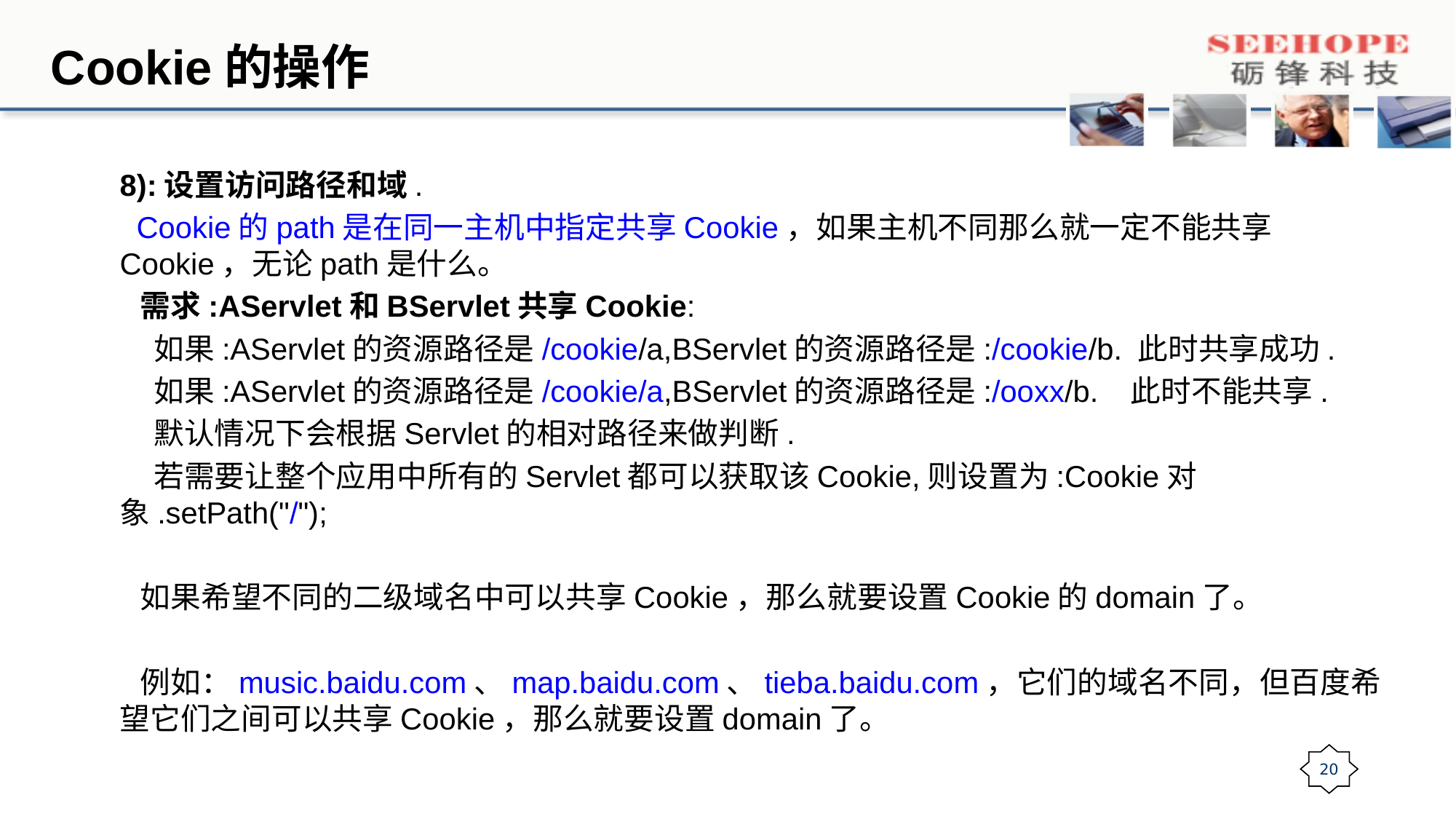

# Cookie的操作
8):设置访问路径和域.
  Cookie的path是在同一主机中指定共享Cookie，如果主机不同那么就一定不能共享Cookie，无论path是什么。
  需求:AServlet和BServlet共享Cookie:
    如果:AServlet的资源路径是/cookie/a,BServlet的资源路径是:/cookie/b. 此时共享成功.
    如果:AServlet的资源路径是/cookie/a,BServlet的资源路径是:/ooxx/b.   此时不能共享.
    默认情况下会根据Servlet的相对路径来做判断.
    若需要让整个应用中所有的Servlet都可以获取该Cookie,则设置为:Cookie对象.setPath("/");

  如果希望不同的二级域名中可以共享Cookie，那么就要设置Cookie的domain了。

  例如：music.baidu.com、map.baidu.com、tieba.baidu.com，它们的域名不同，但百度希望它们之间可以共享Cookie，那么就要设置domain了。